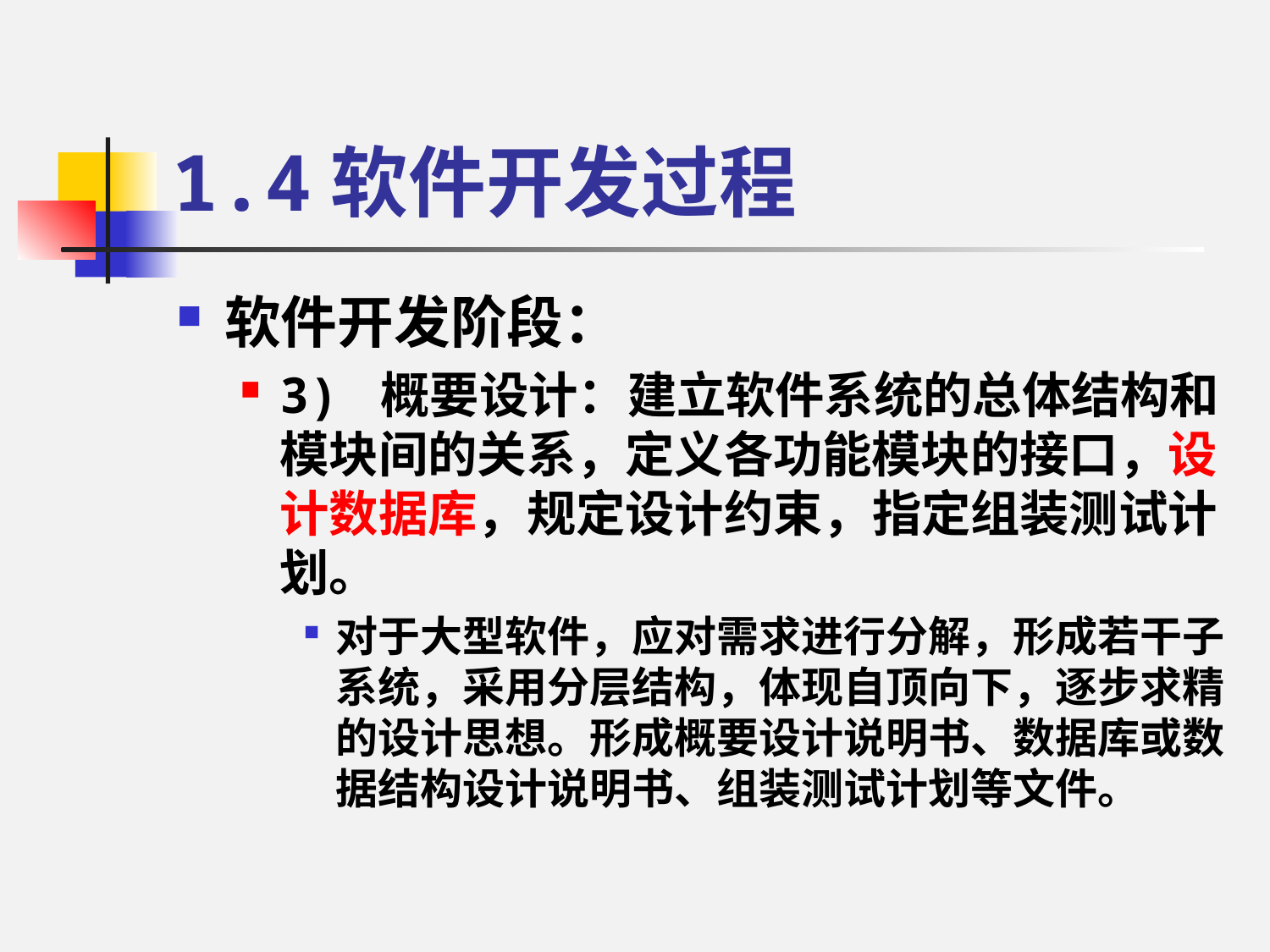

# 1.4软件开发过程
软件开发阶段：
3) 概要设计：建立软件系统的总体结构和模块间的关系，定义各功能模块的接口，设计数据库，规定设计约束，指定组装测试计划。
对于大型软件，应对需求进行分解，形成若干子系统，采用分层结构，体现自顶向下，逐步求精的设计思想。形成概要设计说明书、数据库或数据结构设计说明书、组装测试计划等文件。
17